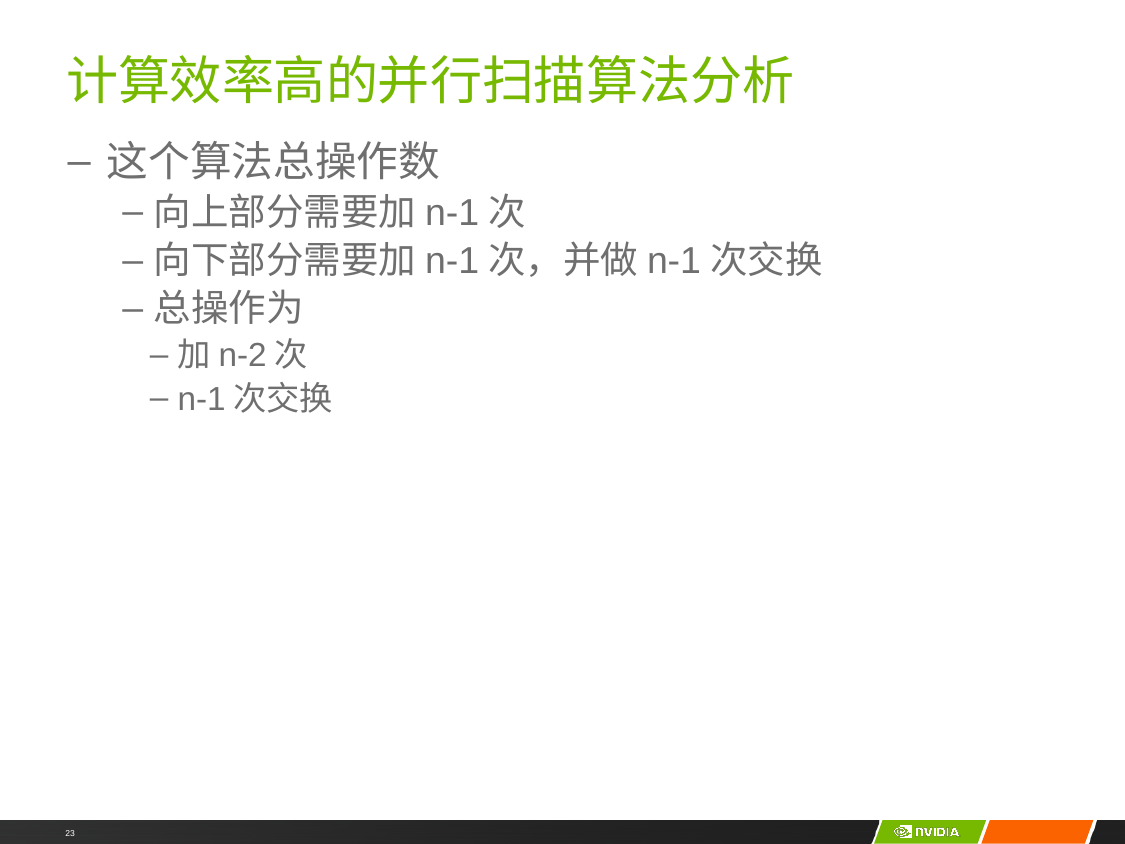

# 计算效率高的并行扫描算法分析
这个算法总操作数
向上部分需要加n-1次
向下部分需要加n-1次，并做n-1次交换
总操作为
加n-2次
n-1次交换